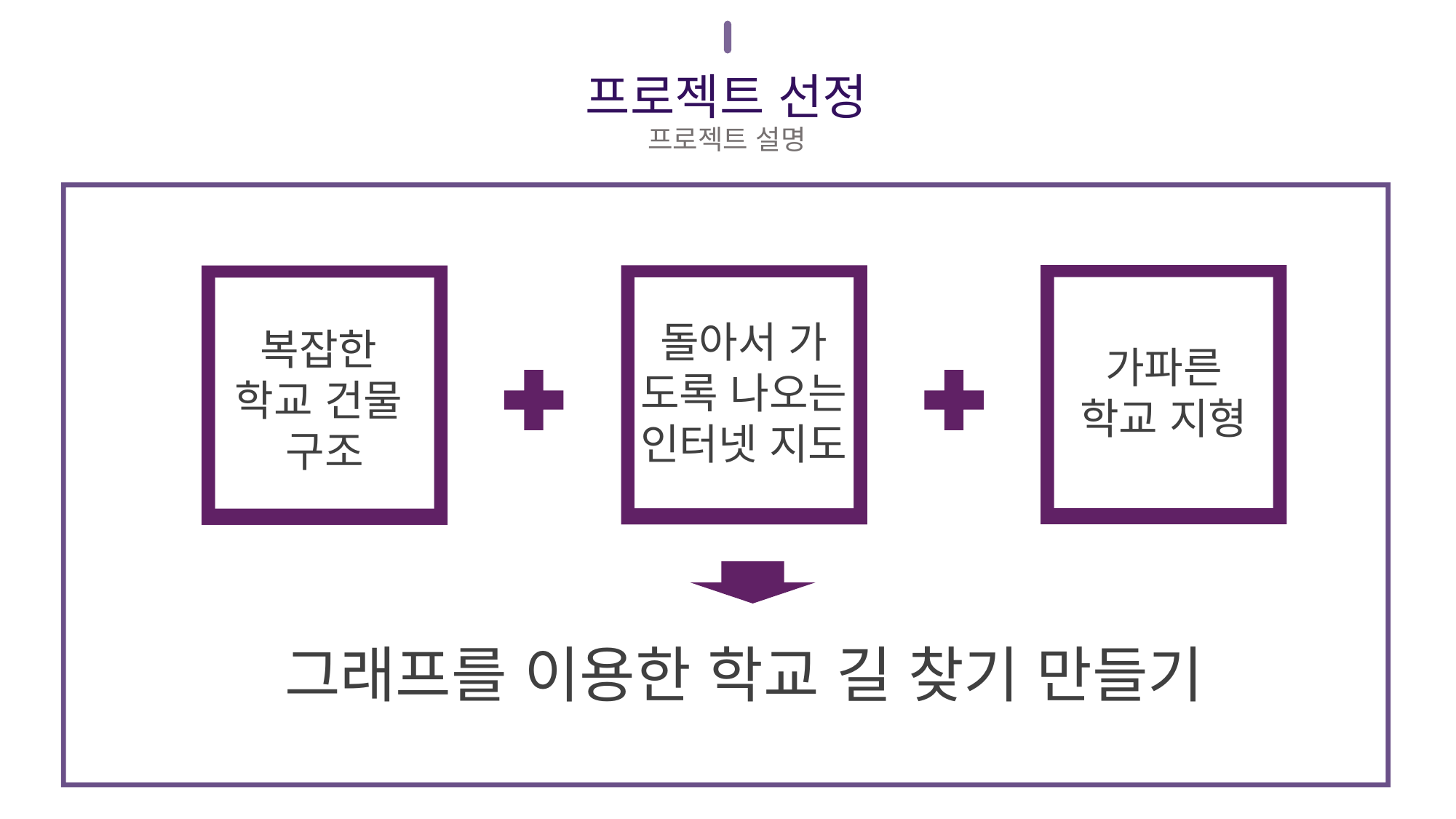

프로젝트 선정
프로젝트 설명

돌아서 가
도록 나오는
인터넷 지도
복잡한
학교 건물
구조
가파른
학교 지형

그래프를 이용한 학교 길 찾기 만들기